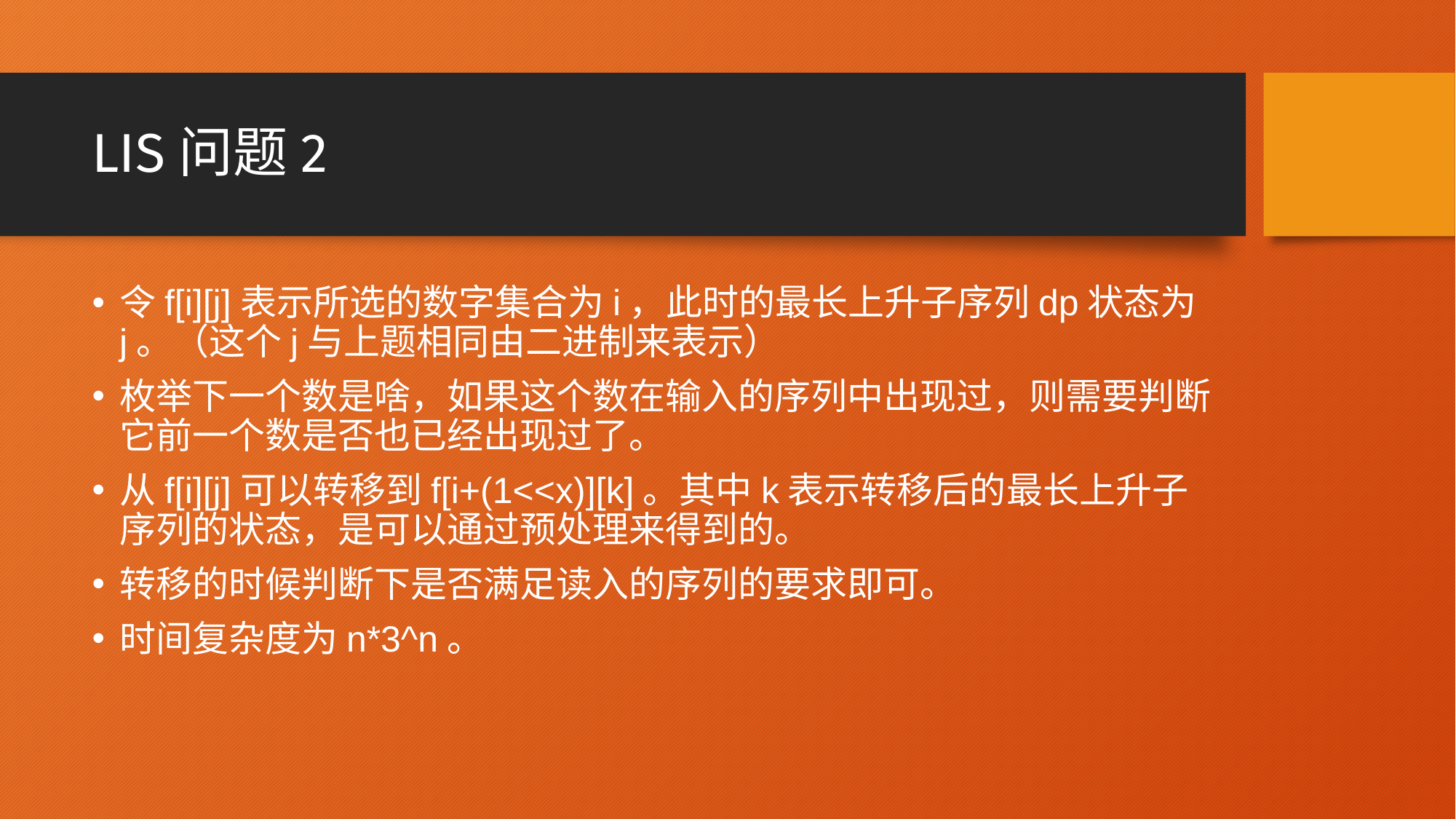

# LIS问题2
令f[i][j]表示所选的数字集合为i，此时的最长上升子序列dp状态为j。（这个j与上题相同由二进制来表示）
枚举下一个数是啥，如果这个数在输入的序列中出现过，则需要判断它前一个数是否也已经出现过了。
从f[i][j]可以转移到f[i+(1<<x)][k]。其中k表示转移后的最长上升子序列的状态，是可以通过预处理来得到的。
转移的时候判断下是否满足读入的序列的要求即可。
时间复杂度为n*3^n。